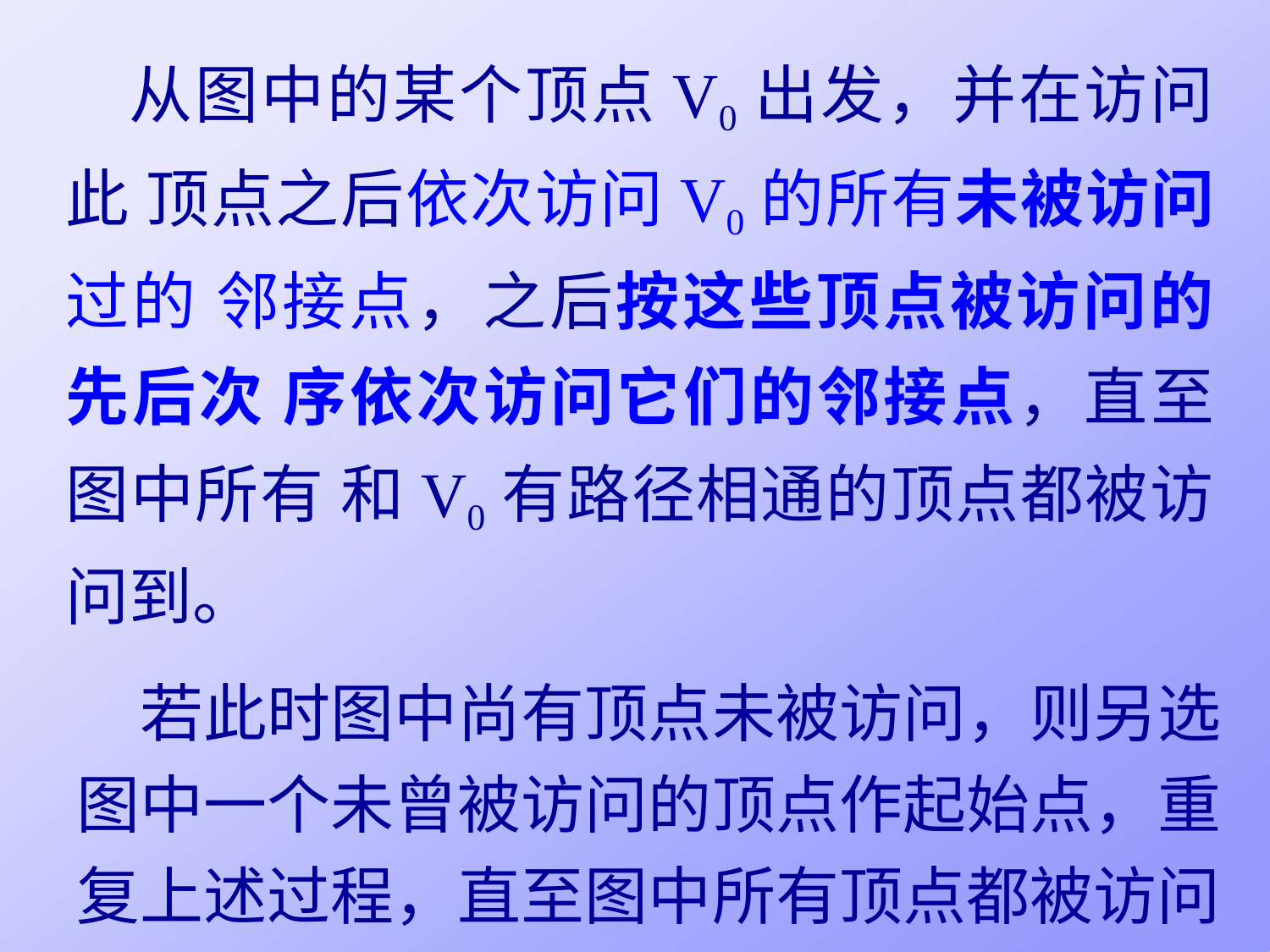

从图中的某个顶点V0出发，并在访问此 顶点之后依次访问V0的所有未被访问过的 邻接点，之后按这些顶点被访问的先后次 序依次访问它们的邻接点，直至图中所有 和V0有路径相通的顶点都被访问到。
若此时图中尚有顶点未被访问，则另选 图中一个未曾被访问的顶点作起始点，重 复上述过程，直至图中所有顶点都被访问 到为止。